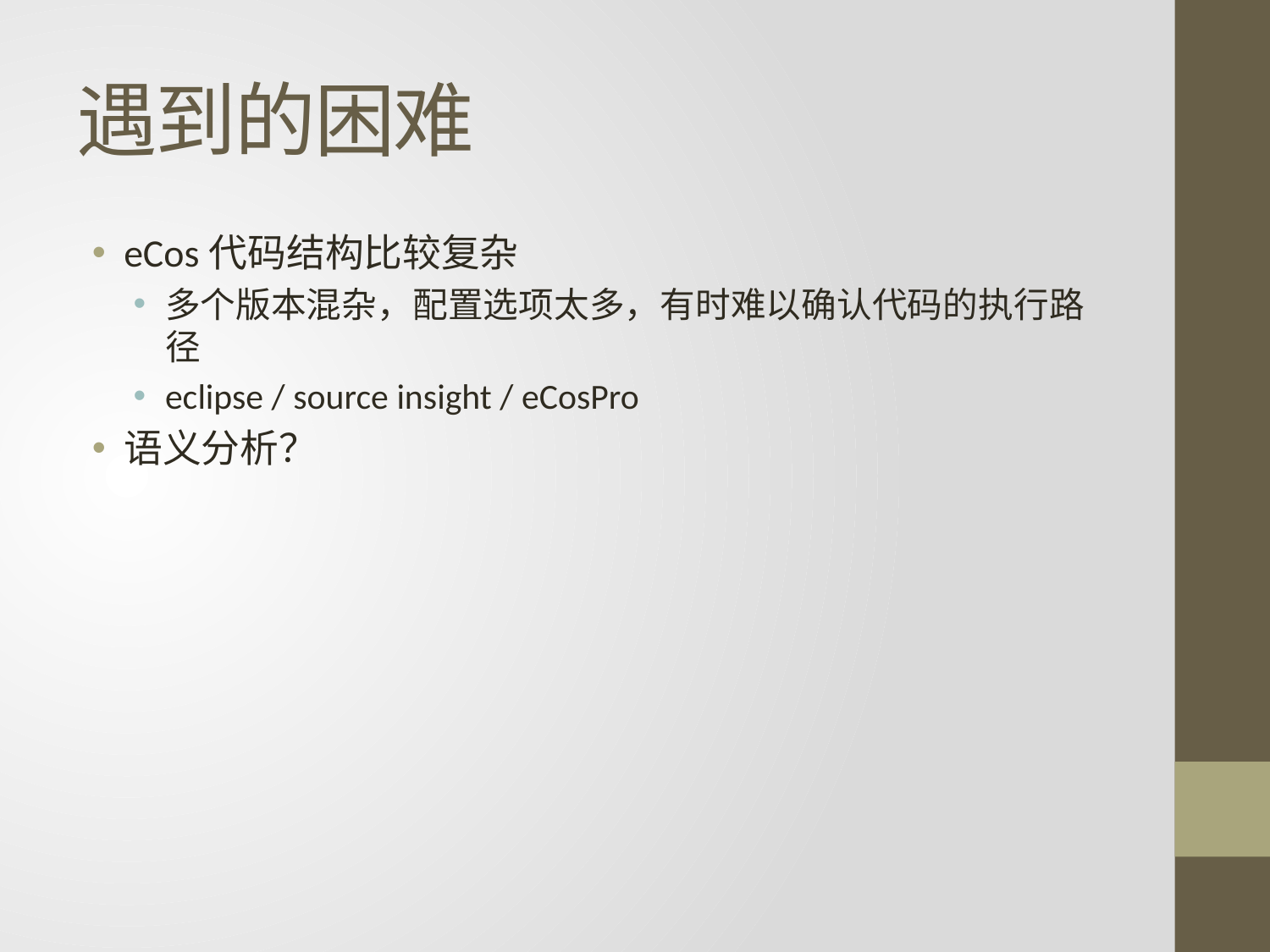

# 遇到的困难
eCos代码结构比较复杂
多个版本混杂，配置选项太多，有时难以确认代码的执行路径
eclipse / source insight / eCosPro
语义分析？